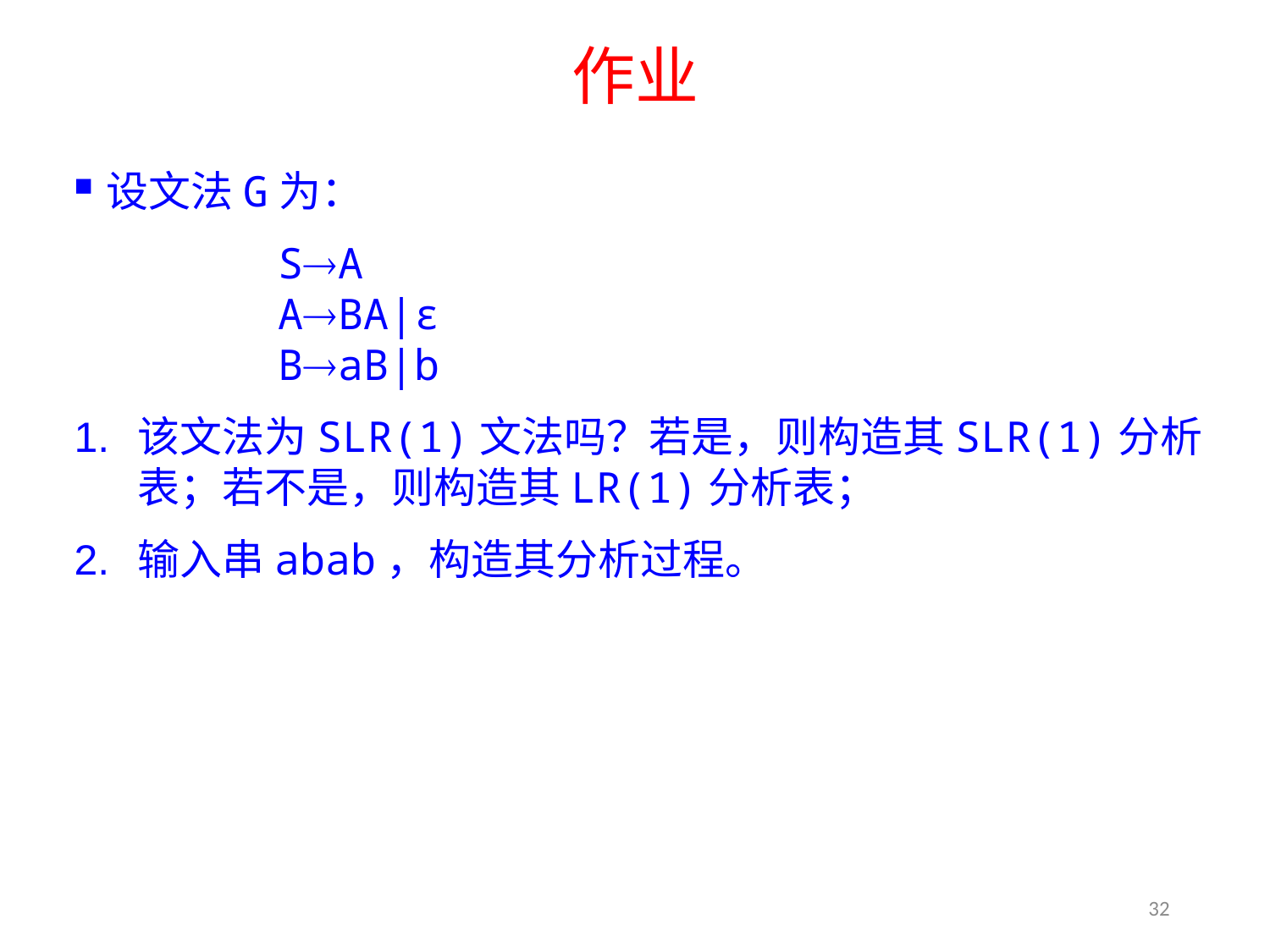

# 作业
设文法G为：
S→A
A→BA|ε
B→aB|b
该文法为SLR(1)文法吗？若是，则构造其SLR(1)分析表；若不是，则构造其LR(1)分析表；
输入串abab，构造其分析过程。
32